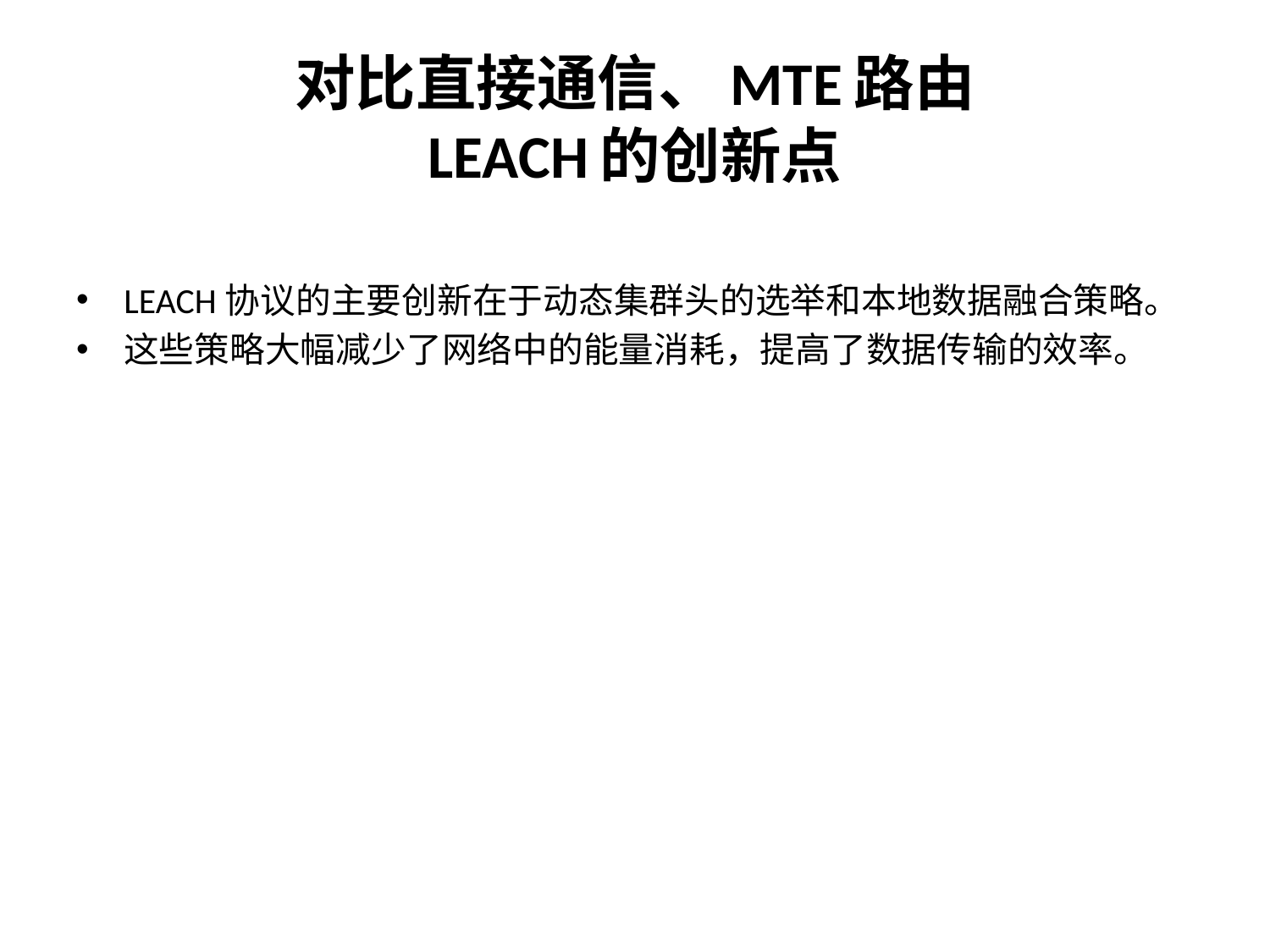

# 对比直接通信、MTE路由 LEACH的创新点

LEACH协议的主要创新在于动态集群头的选举和本地数据融合策略。
这些策略大幅减少了网络中的能量消耗，提高了数据传输的效率。